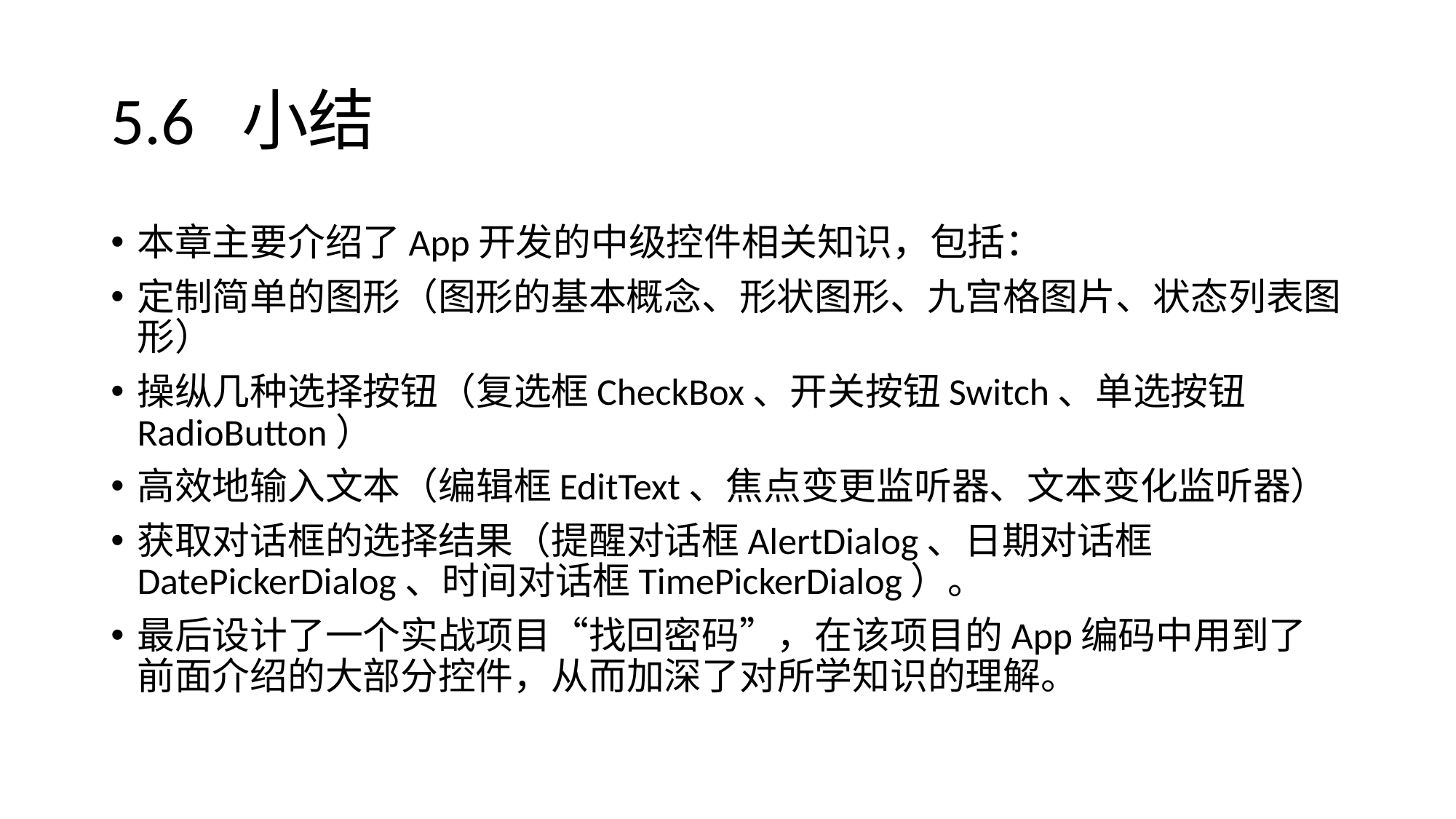

# 5.6  小结
本章主要介绍了App开发的中级控件相关知识，包括：
定制简单的图形（图形的基本概念、形状图形、九宫格图片、状态列表图形）
操纵几种选择按钮（复选框CheckBox、开关按钮Switch、单选按钮RadioButton）
高效地输入文本（编辑框EditText、焦点变更监听器、文本变化监听器）
获取对话框的选择结果（提醒对话框AlertDialog、日期对话框DatePickerDialog、时间对话框TimePickerDialog）。
最后设计了一个实战项目“找回密码”，在该项目的App编码中用到了前面介绍的大部分控件，从而加深了对所学知识的理解。